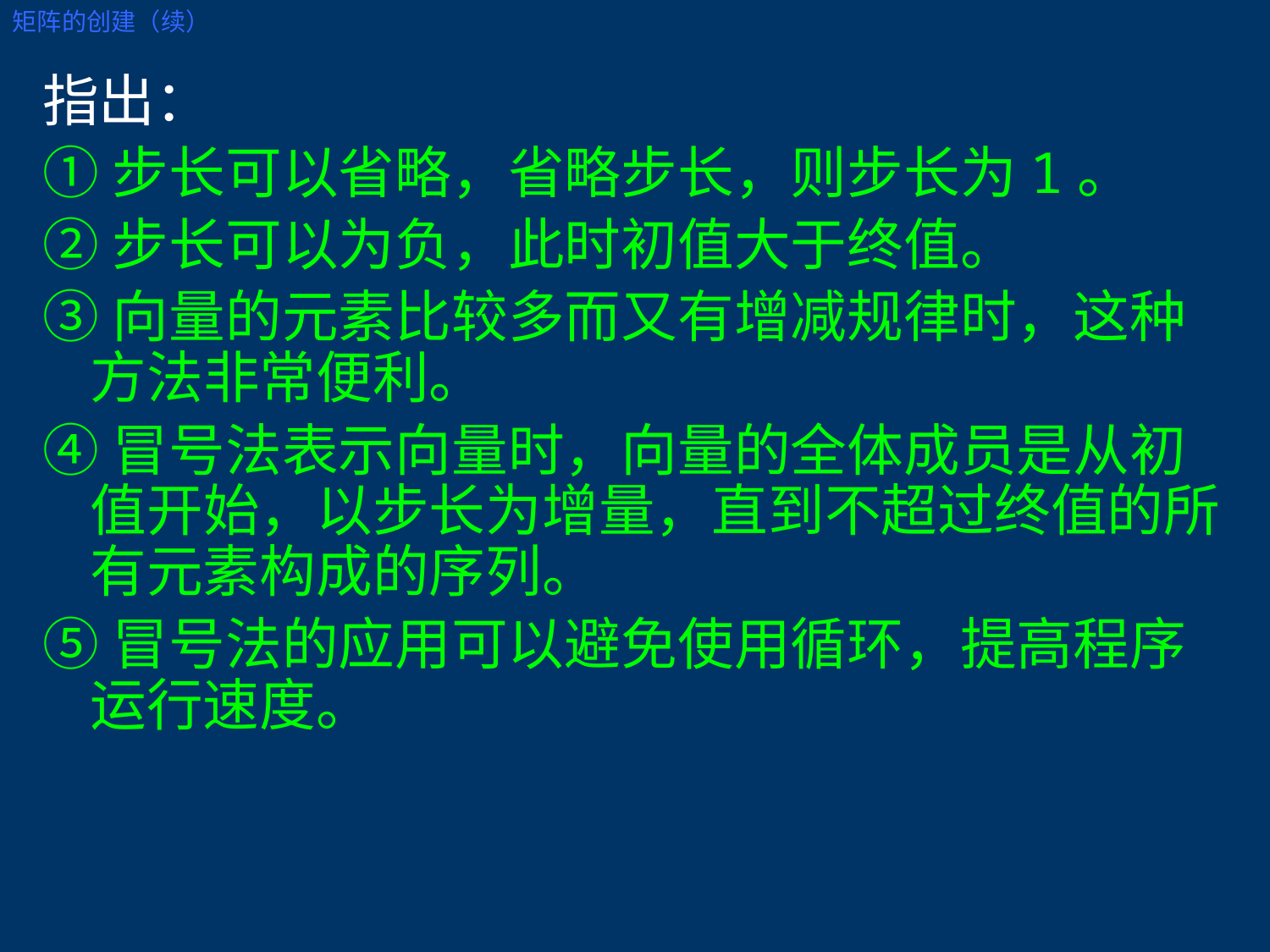

矩阵的创建（续）
指出：
①步长可以省略，省略步长，则步长为1。
②步长可以为负，此时初值大于终值。
③向量的元素比较多而又有增减规律时，这种方法非常便利。
④冒号法表示向量时，向量的全体成员是从初值开始，以步长为增量，直到不超过终值的所有元素构成的序列。
⑤冒号法的应用可以避免使用循环，提高程序运行速度。